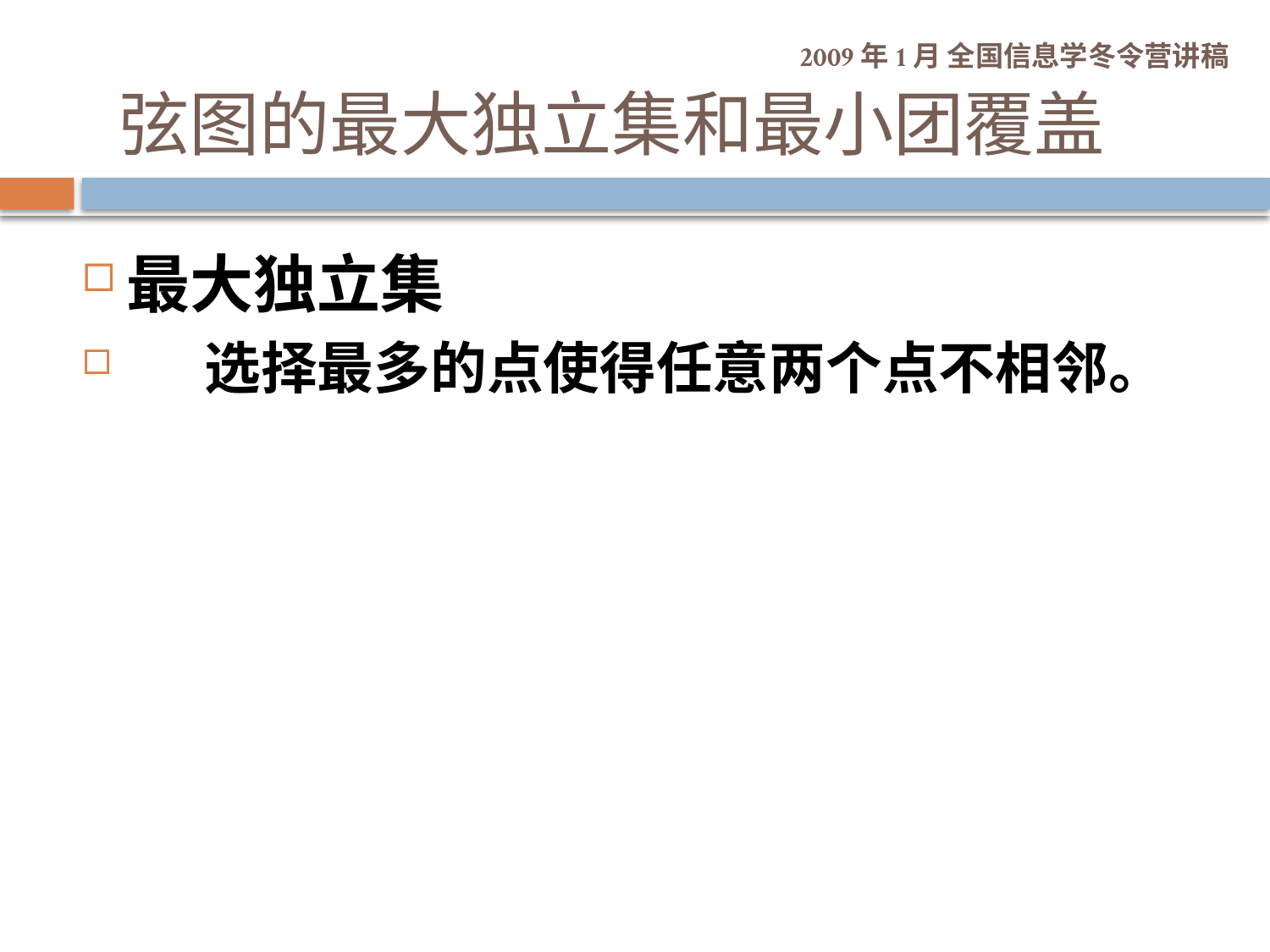

弦图的最大独立集和最小团覆盖
最大独立集
     选择最多的点使得任意两个点不相邻。